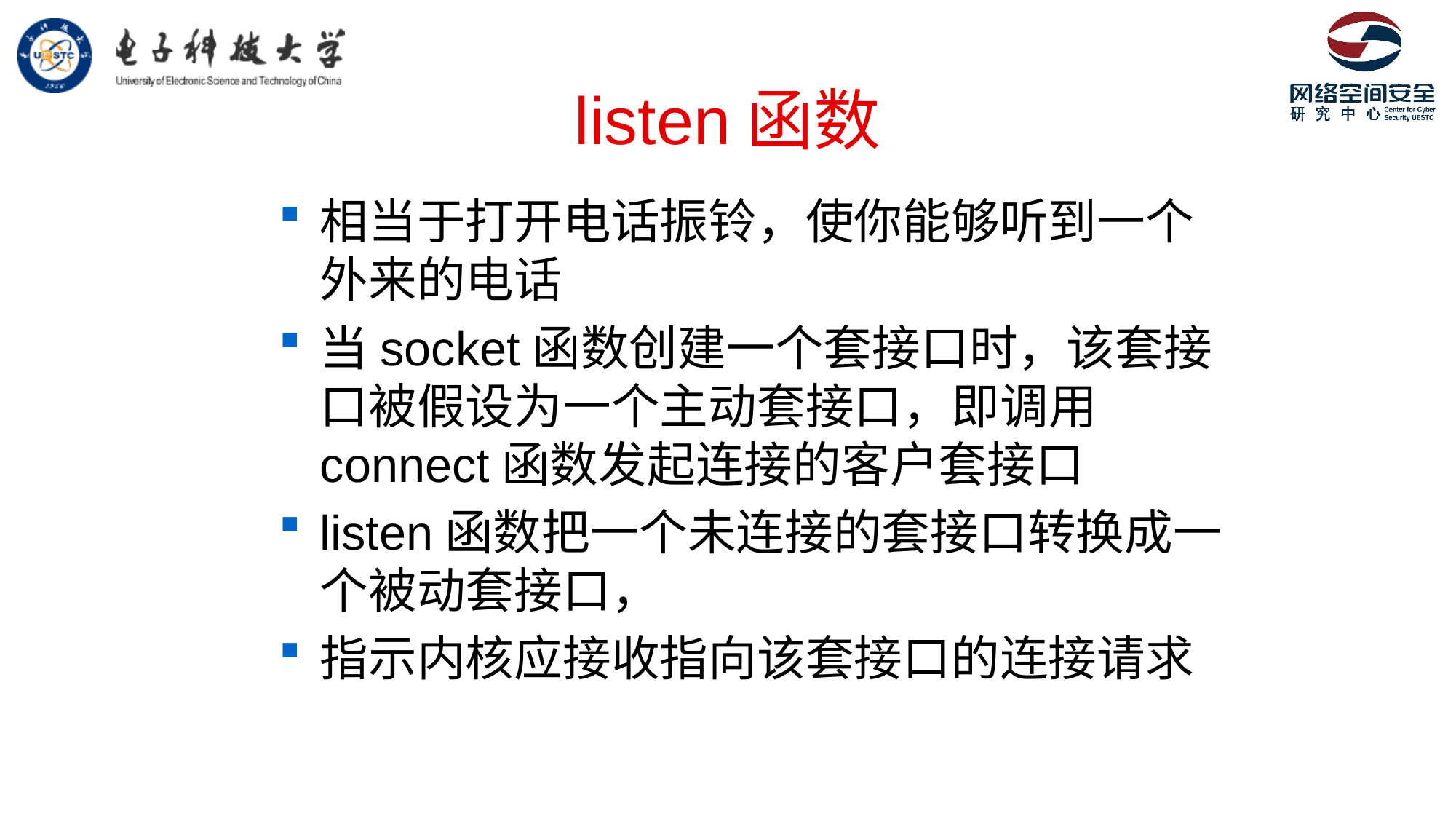

# listen函数
相当于打开电话振铃，使你能够听到一个外来的电话
当socket函数创建一个套接口时，该套接口被假设为一个主动套接口，即调用connect函数发起连接的客户套接口
listen函数把一个未连接的套接口转换成一个被动套接口，
指示内核应接收指向该套接口的连接请求